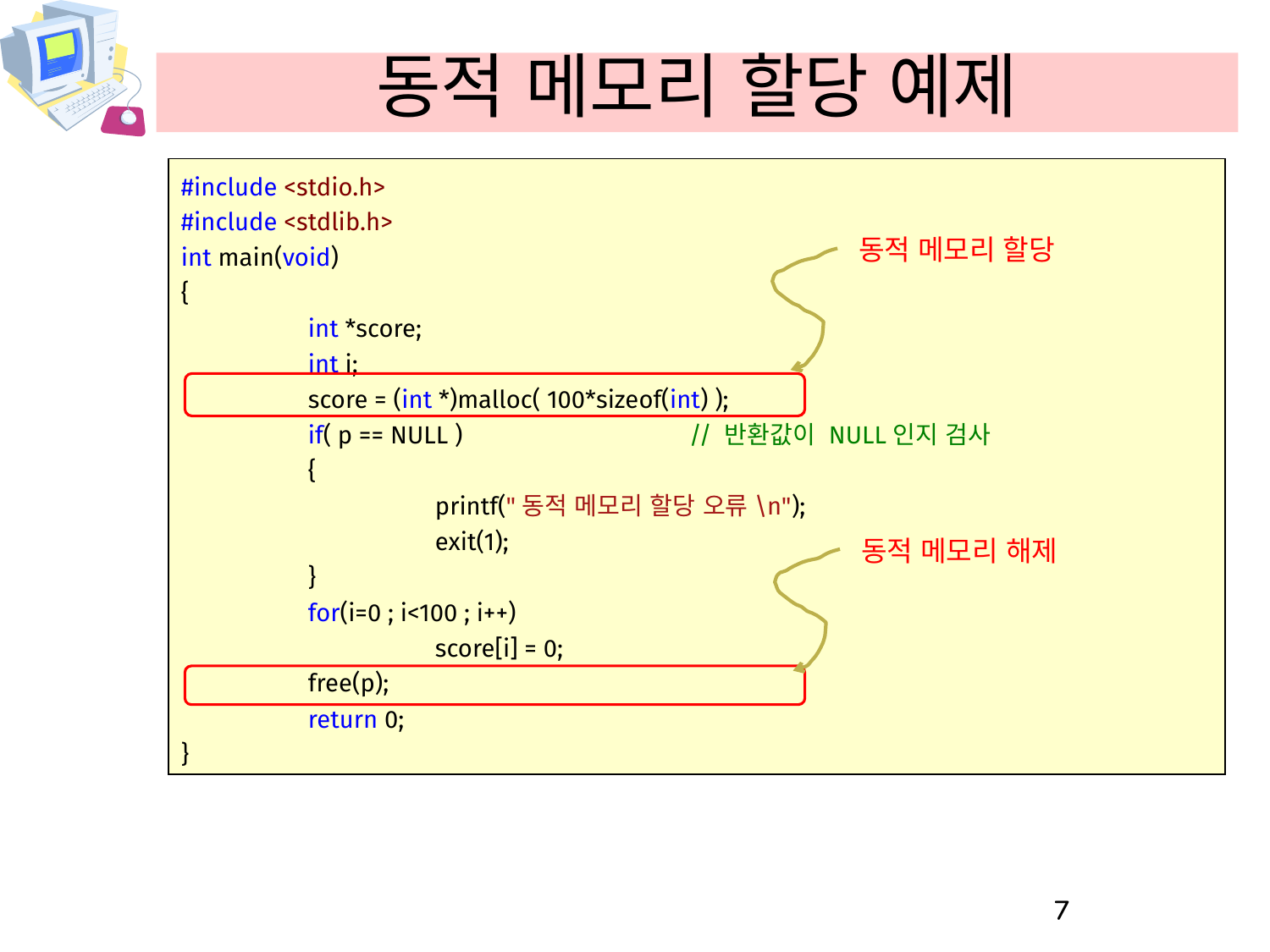

# 동적 메모리 할당 예제
#include <stdio.h>
#include <stdlib.h>
int main(void)
{
	int *score;
	int i;
	score = (int *)malloc( 100*sizeof(int) );
	if( p == NULL )		// 반환값이 NULL인지 검사
	{
		printf("동적 메모리 할당 오류\n");
		exit(1);
	}
	for(i=0 ; i<100 ; i++)
		score[i] = 0;
	free(p);
	return 0;
}
동적 메모리 할당

동적 메모리 해제

7